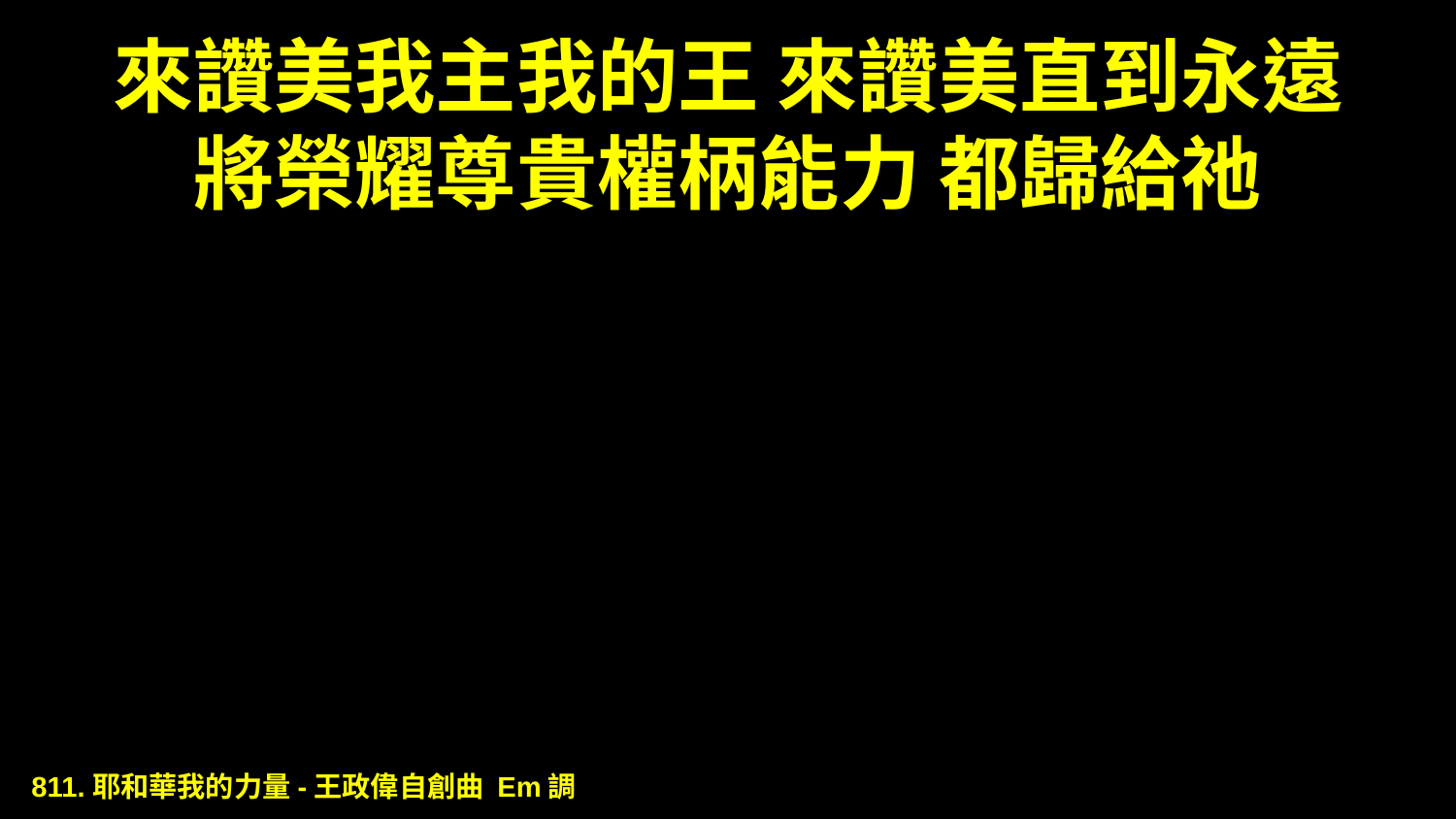

# 來讚美我主我的王 來讚美直到永遠 將榮耀尊貴權柄能力 都歸給祂
811.耶和華我的力量-王政偉自創曲 Em調